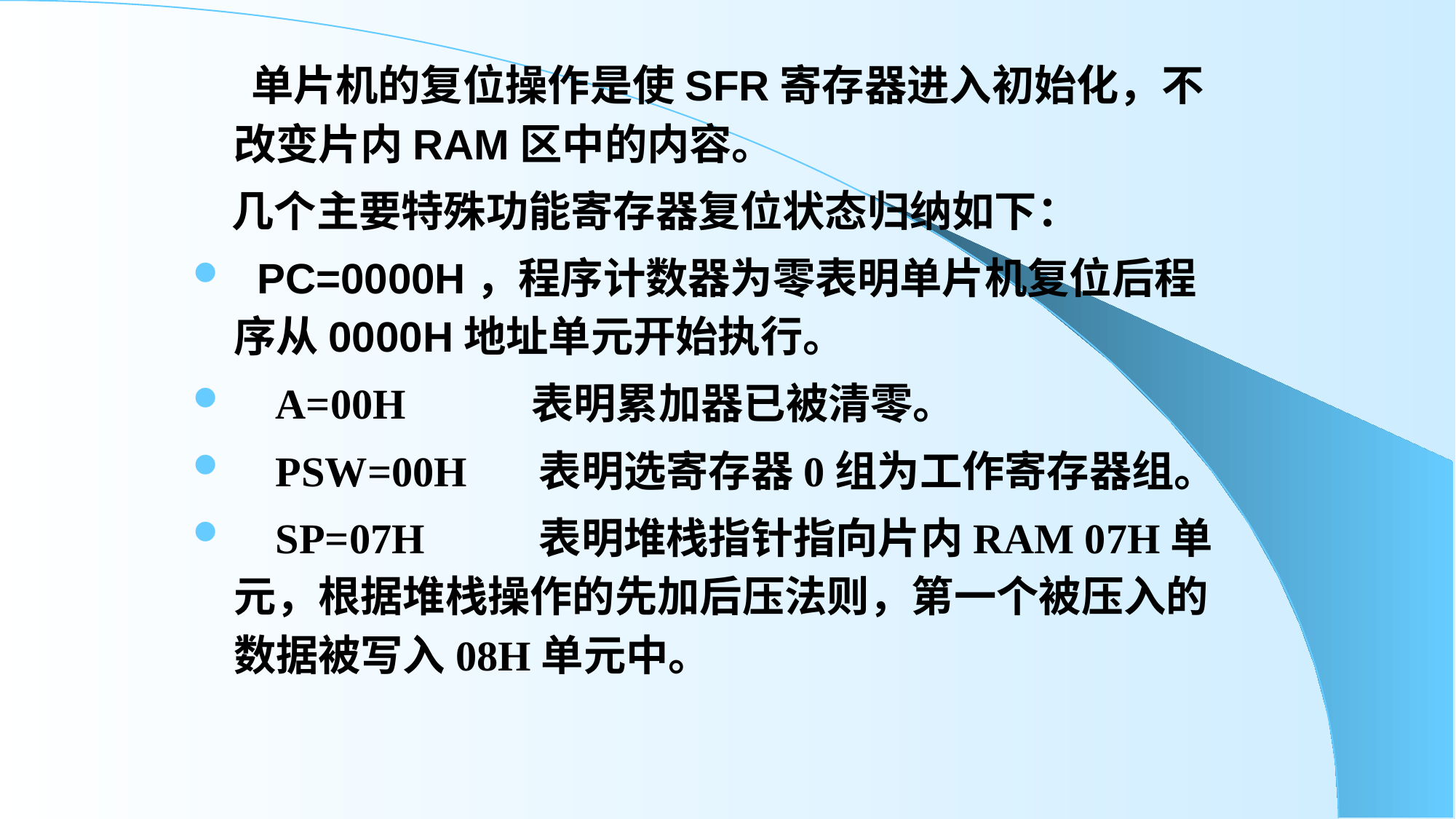

单片机的复位操作是使SFR寄存器进入初始化，不改变片内RAM区中的内容。
   几个主要特殊功能寄存器复位状态归纳如下：
  PC=0000H，程序计数器为零表明单片机复位后程序从0000H地址单元开始执行。
    A=00H      　 表明累加器已被清零。
    PSW=00H　  表明选寄存器0组为工作寄存器组。
    SP=07H　　  表明堆栈指针指向片内RAM 07H单元，根据堆栈操作的先加后压法则，第一个被压入的数据被写入08H单元中。